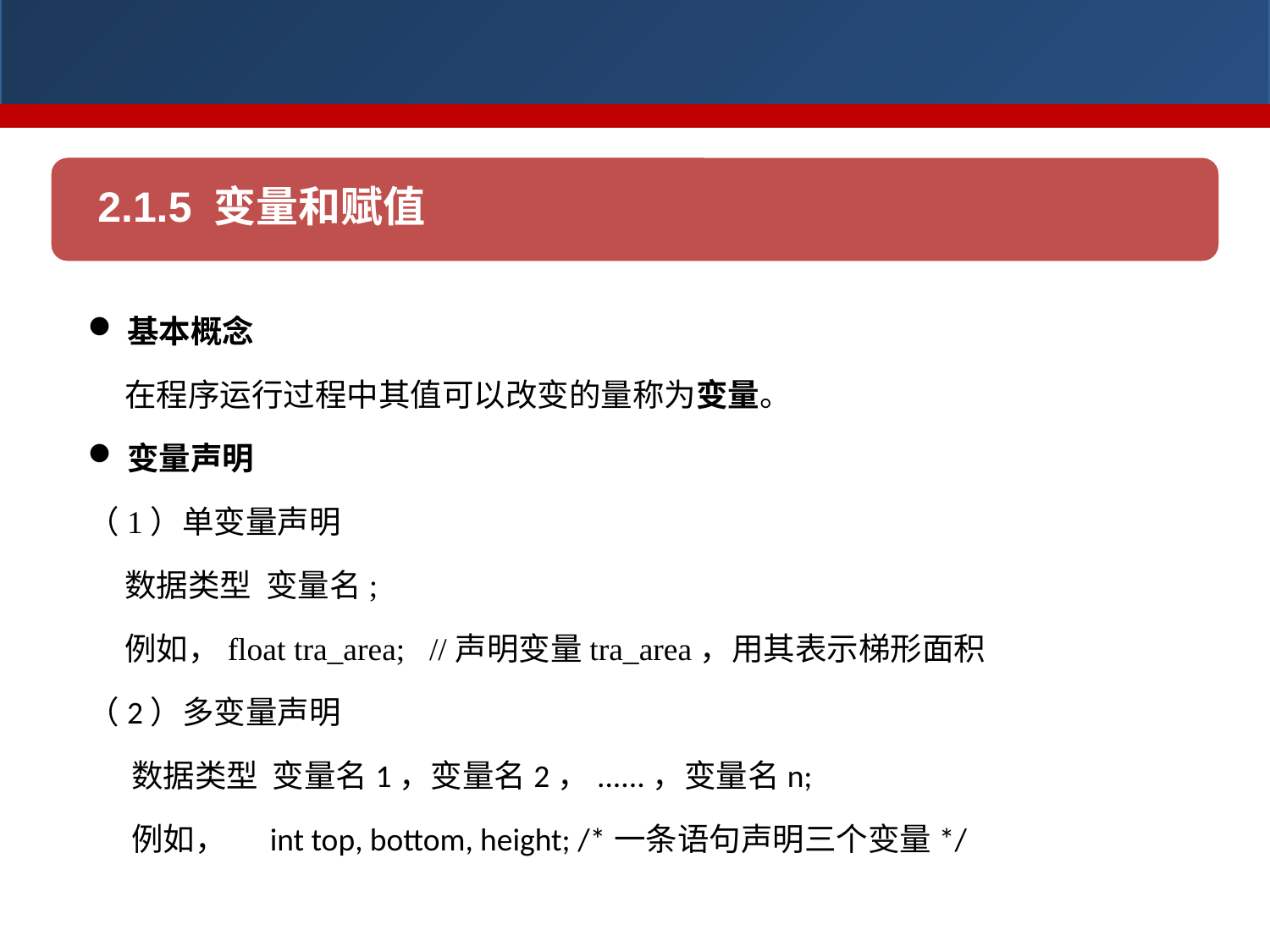

2.1.5 变量和赋值
基本概念
在程序运行过程中其值可以改变的量称为变量。
变量声明
（1）单变量声明
数据类型  变量名;
例如，float tra_area;   //声明变量tra_area，用其表示梯形面积
（2）多变量声明
     数据类型  变量名1，变量名2，......，变量名n;
     例如，     int top, bottom, height; /*一条语句声明三个变量*/